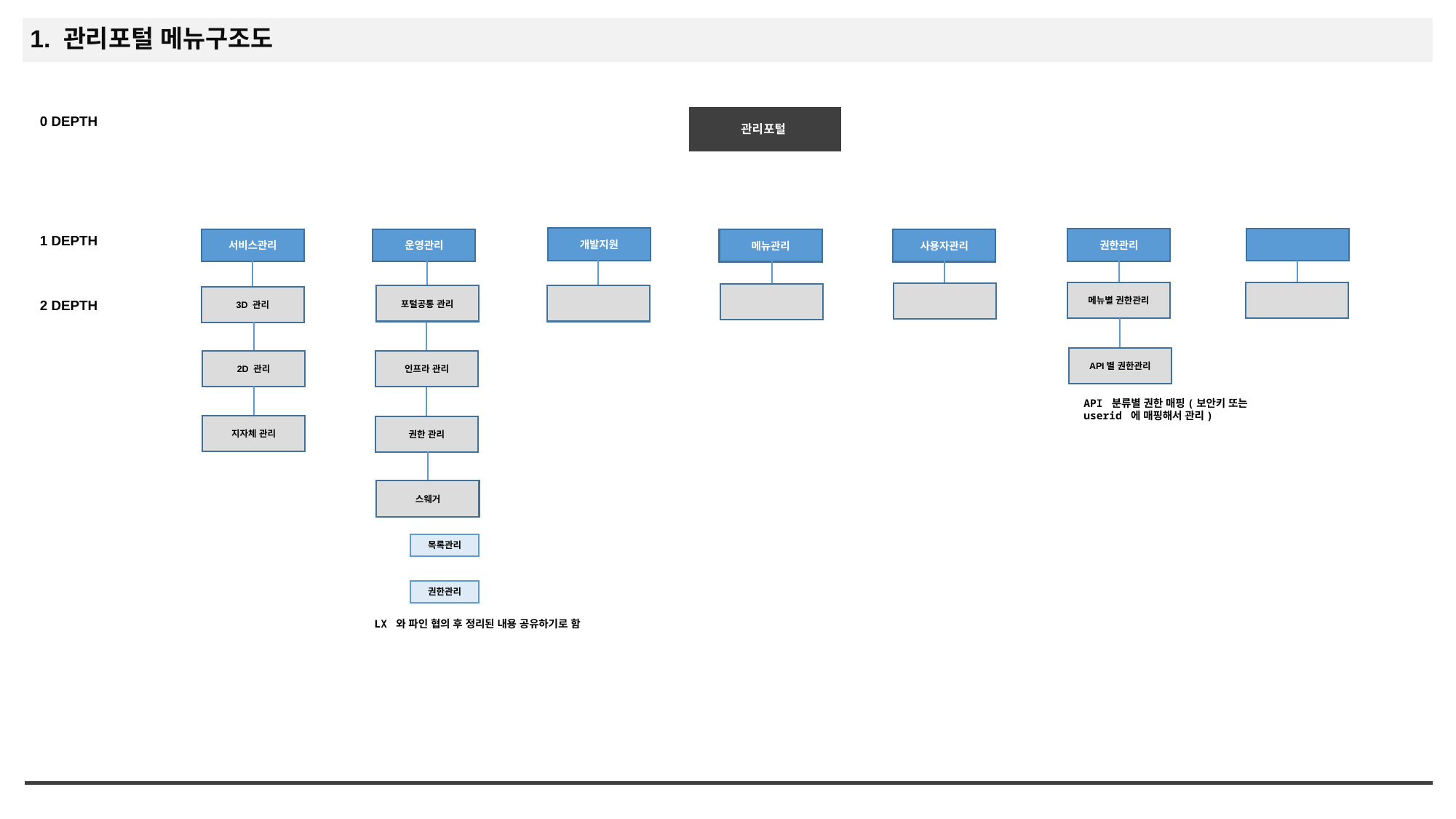

1. 관리포털 메뉴구조도
0 DEPTH

관리포털
1 DEPTH

개발지원

권한관리
서비스관리

운영관리

메뉴관리

사용자관리

포털공통 관리

3D 관리

메뉴별 권한관리

2 DEPTH

API별 권한관리

2D 관리

인프라 관리

지자체 관리

권한 관리
API 분류별 권한 매핑(보안키 또는 userid 에 매핑해서 관리)

스웨거
목록관리
권한관리
LX 와 파인 협의 후 정리된 내용 공유하기로 함